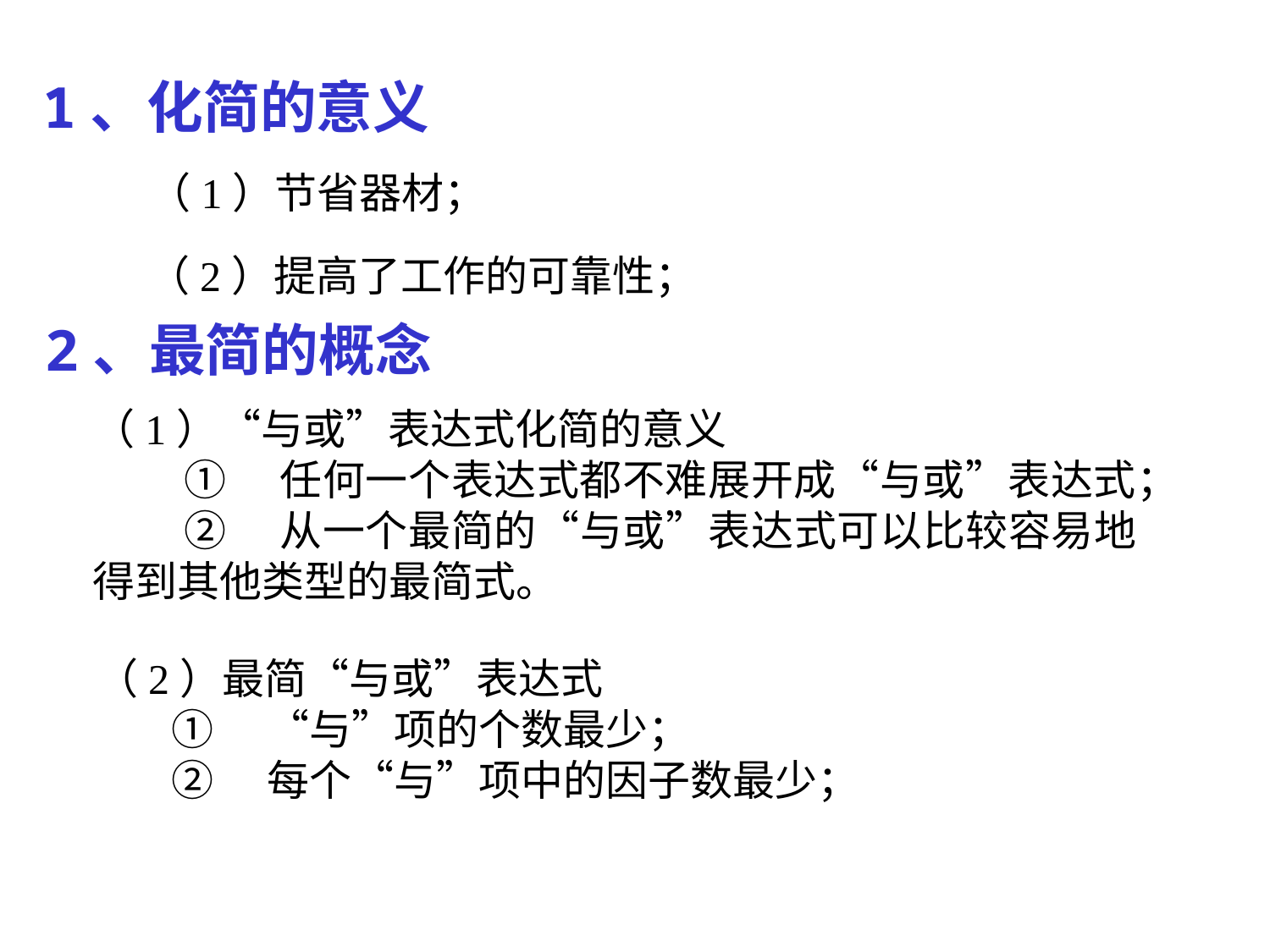

1、化简的意义
	（1）节省器材；
（2）提高了工作的可靠性；

2、最简的概念

（1）“与或”表达式化简的意义
         ①　任何一个表达式都不难展开成“与或”表达式；
         ②　从一个最简的“与或”表达式可以比较容易地得到其他类型的最简式。
（2）最简“与或”表达式
        ①　“与”项的个数最少；
        ②　每个“与”项中的因子数最少；